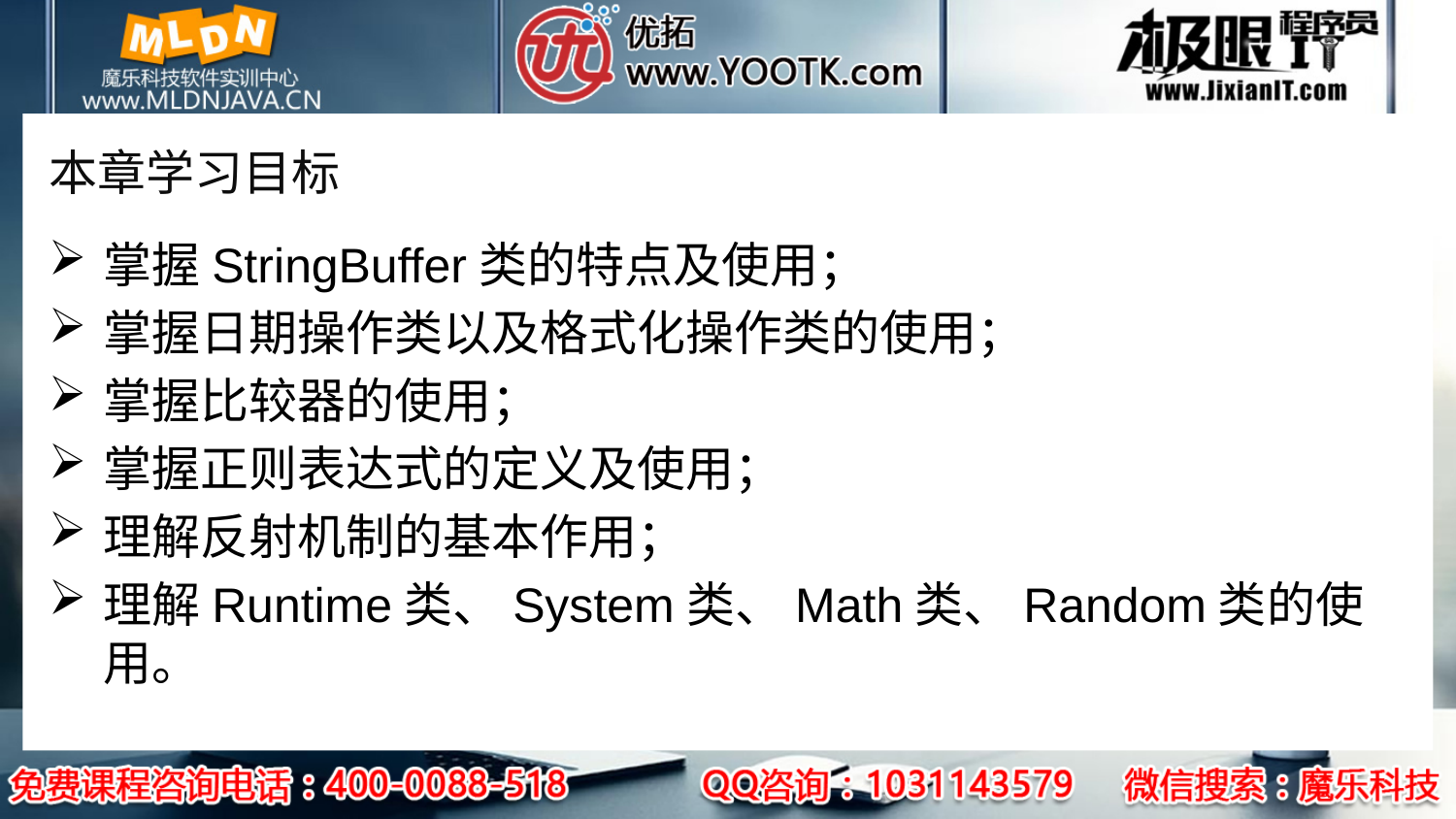

# 本章学习目标
掌握StringBuffer类的特点及使用；
掌握日期操作类以及格式化操作类的使用；
掌握比较器的使用；
掌握正则表达式的定义及使用；
理解反射机制的基本作用；
理解Runtime类、System类、Math类、Random类的使用。